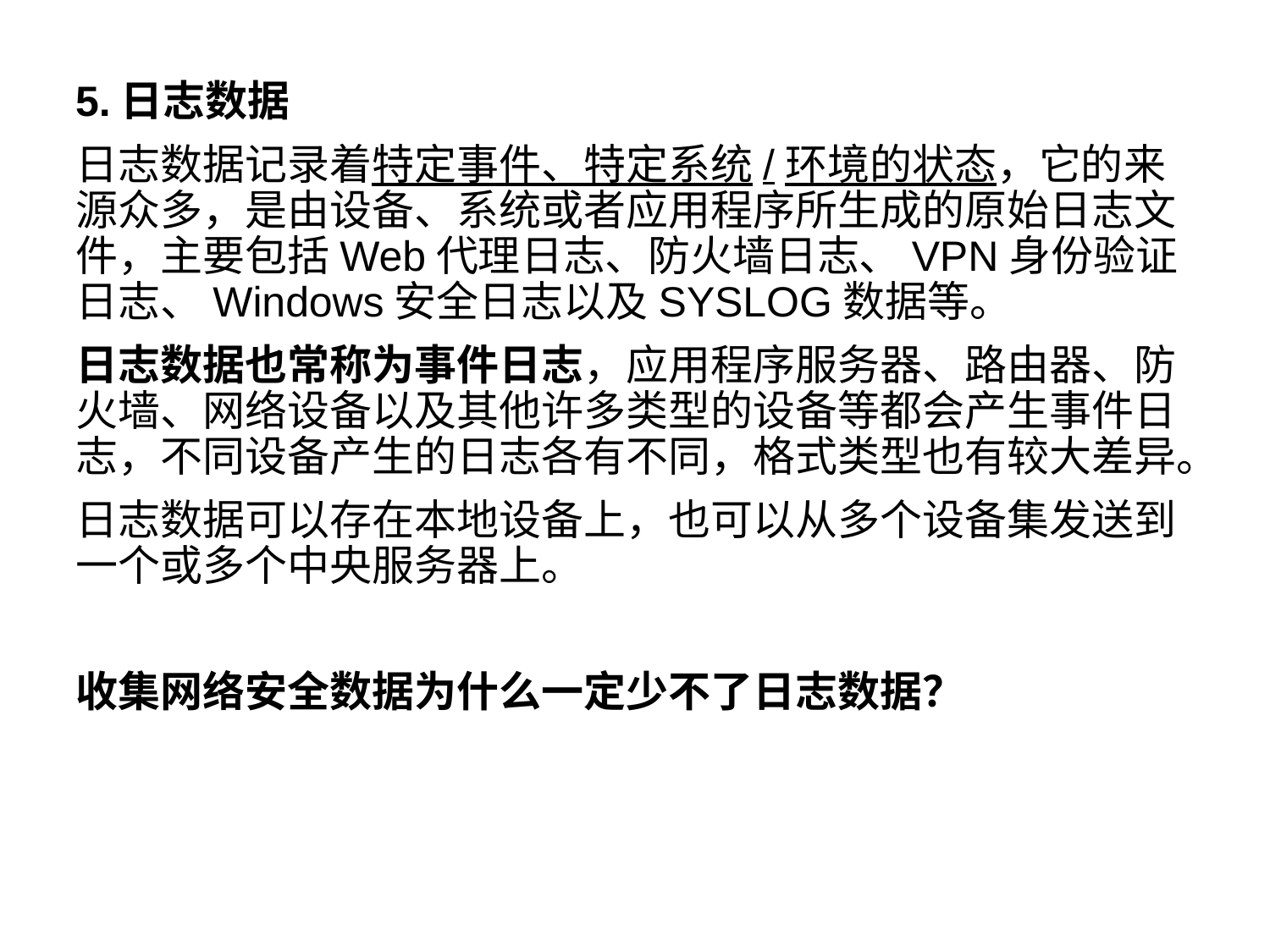

5.日志数据
日志数据记录着特定事件、特定系统/环境的状态，它的来源众多，是由设备、系统或者应用程序所生成的原始日志文件，主要包括Web代理日志、防火墙日志、VPN身份验证日志、Windows安全日志以及SYSLOG数据等。
日志数据也常称为事件日志，应用程序服务器、路由器、防火墙、网络设备以及其他许多类型的设备等都会产生事件日志，不同设备产生的日志各有不同，格式类型也有较大差异。
日志数据可以存在本地设备上，也可以从多个设备集发送到一个或多个中央服务器上。

收集网络安全数据为什么一定少不了日志数据？